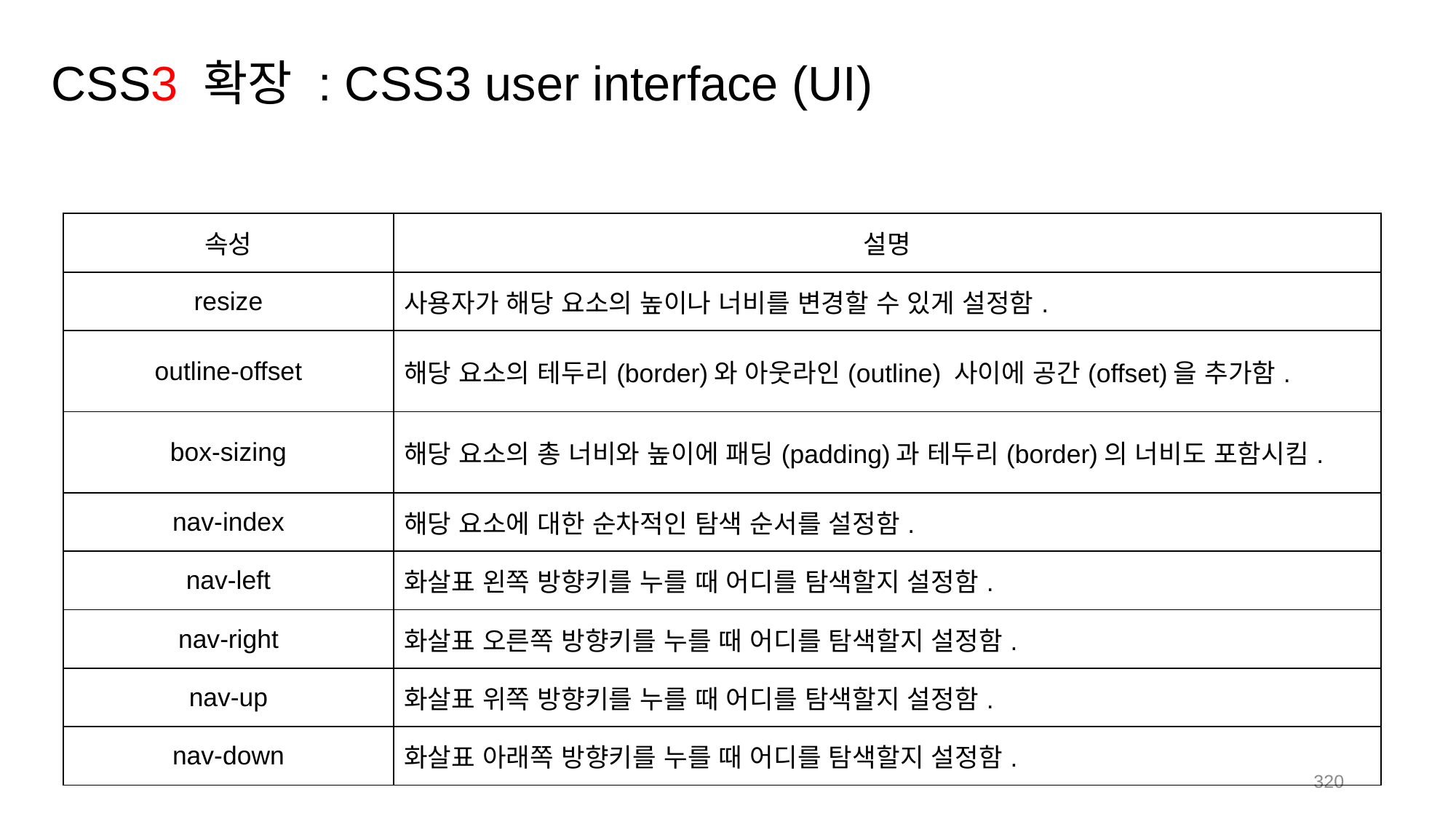

# CSS3 확장 : CSS3 user interface (UI)
| 속성 | 설명 |
| --- | --- |
| resize | 사용자가 해당 요소의 높이나 너비를 변경할 수 있게 설정함. |
| outline-offset | 해당 요소의 테두리(border)와 아웃라인(outline) 사이에 공간(offset)을 추가함. |
| box-sizing | 해당 요소의 총 너비와 높이에 패딩(padding)과 테두리(border)의 너비도 포함시킴. |
| nav-index | 해당 요소에 대한 순차적인 탐색 순서를 설정함. |
| nav-left | 화살표 왼쪽 방향키를 누를 때 어디를 탐색할지 설정함. |
| nav-right | 화살표 오른쪽 방향키를 누를 때 어디를 탐색할지 설정함. |
| nav-up | 화살표 위쪽 방향키를 누를 때 어디를 탐색할지 설정함. |
| nav-down | 화살표 아래쪽 방향키를 누를 때 어디를 탐색할지 설정함. |
320